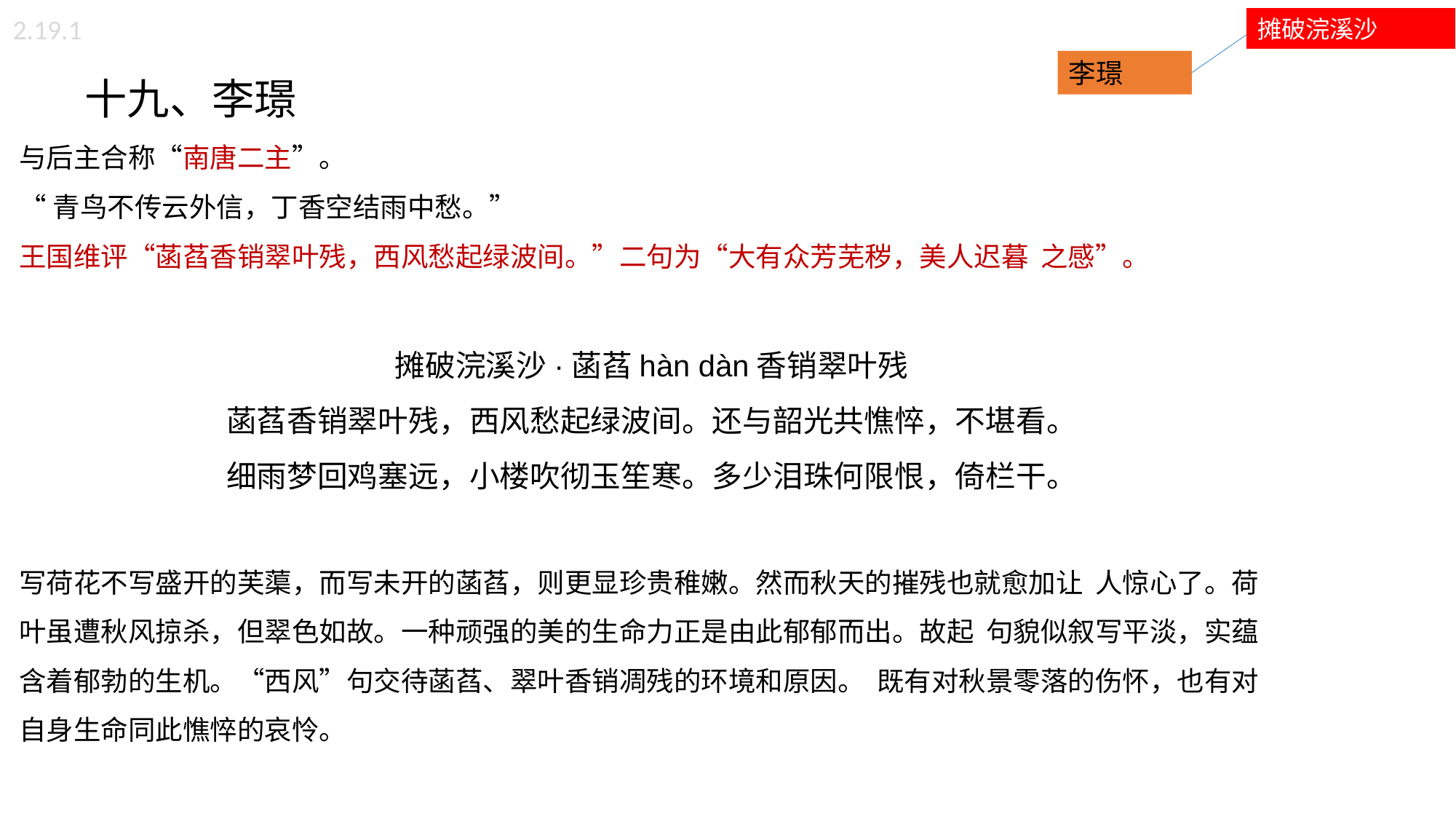

2.19.1
摊破浣溪沙
       十九、李璟
与后主合称“南唐二主”。
“青鸟不传云外信，丁香空结雨中愁。”
王国维评“菡萏香销翠叶残，西风愁起绿波间。”二句为“大有众芳芜秽，美人迟暮  之感”。

摊破浣溪沙·菡萏hàn dàn香销翠叶残
菡萏香销翠叶残，西风愁起绿波间。还与韶光共憔悴，不堪看。
细雨梦回鸡塞远，小楼吹彻玉笙寒。多少泪珠何限恨，倚栏干。

写荷花不写盛开的芙蕖，而写未开的菡萏，则更显珍贵稚嫩。然而秋天的摧残也就愈加让  人惊心了。荷叶虽遭秋风掠杀，但翠色如故。一种顽强的美的生命力正是由此郁郁而出。故起  句貌似叙写平淡，实蕴含着郁勃的生机。“西风”句交待菡萏、翠叶香销凋残的环境和原因。  既有对秋景零落的伤怀，也有对自身生命同此憔悴的哀怜。
李璟